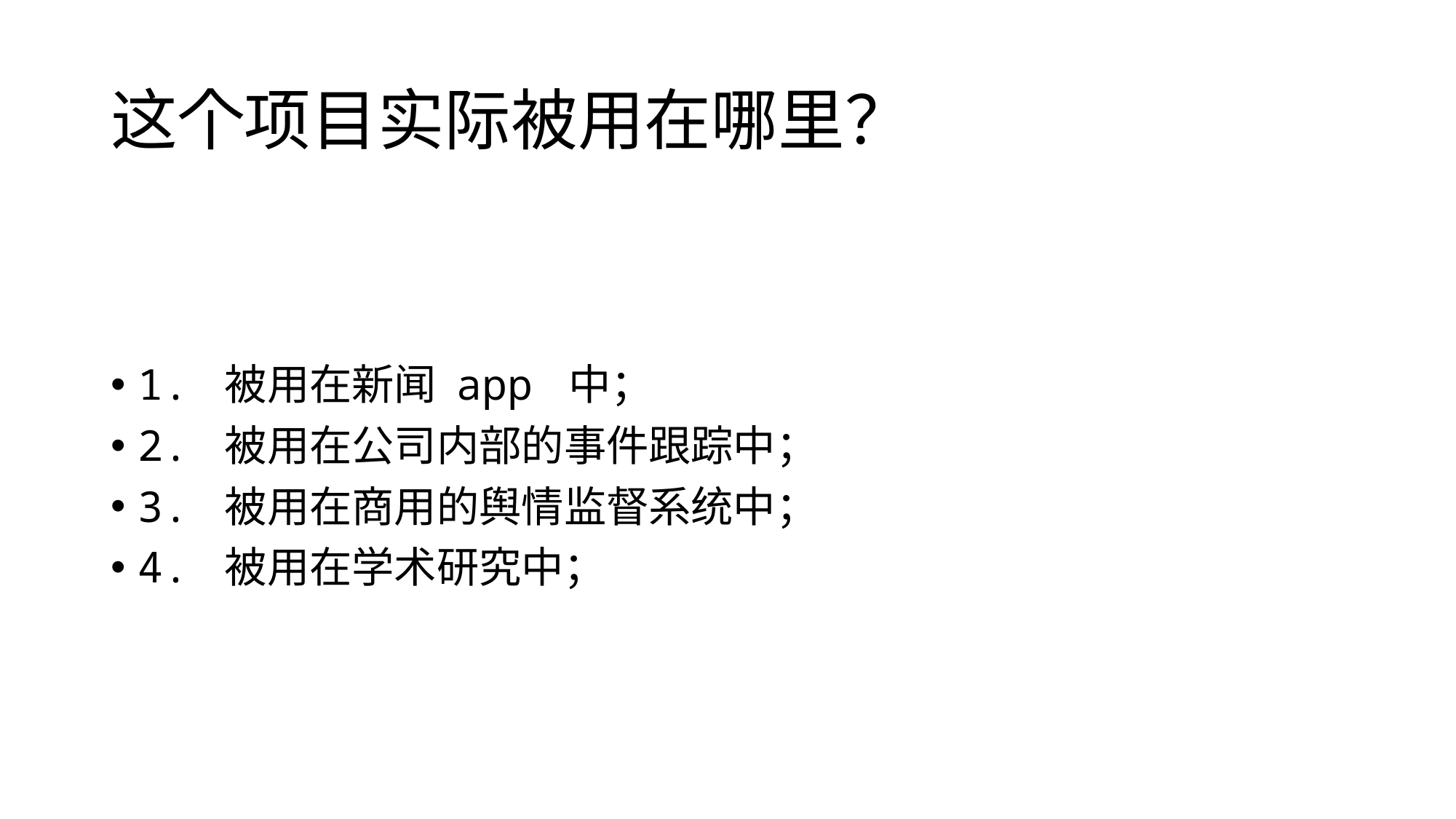

# 这个项目实际被用在哪里？
1. 被用在新闻 app 中；
2. 被用在公司内部的事件跟踪中；
3. 被用在商用的舆情监督系统中；
4. 被用在学术研究中；